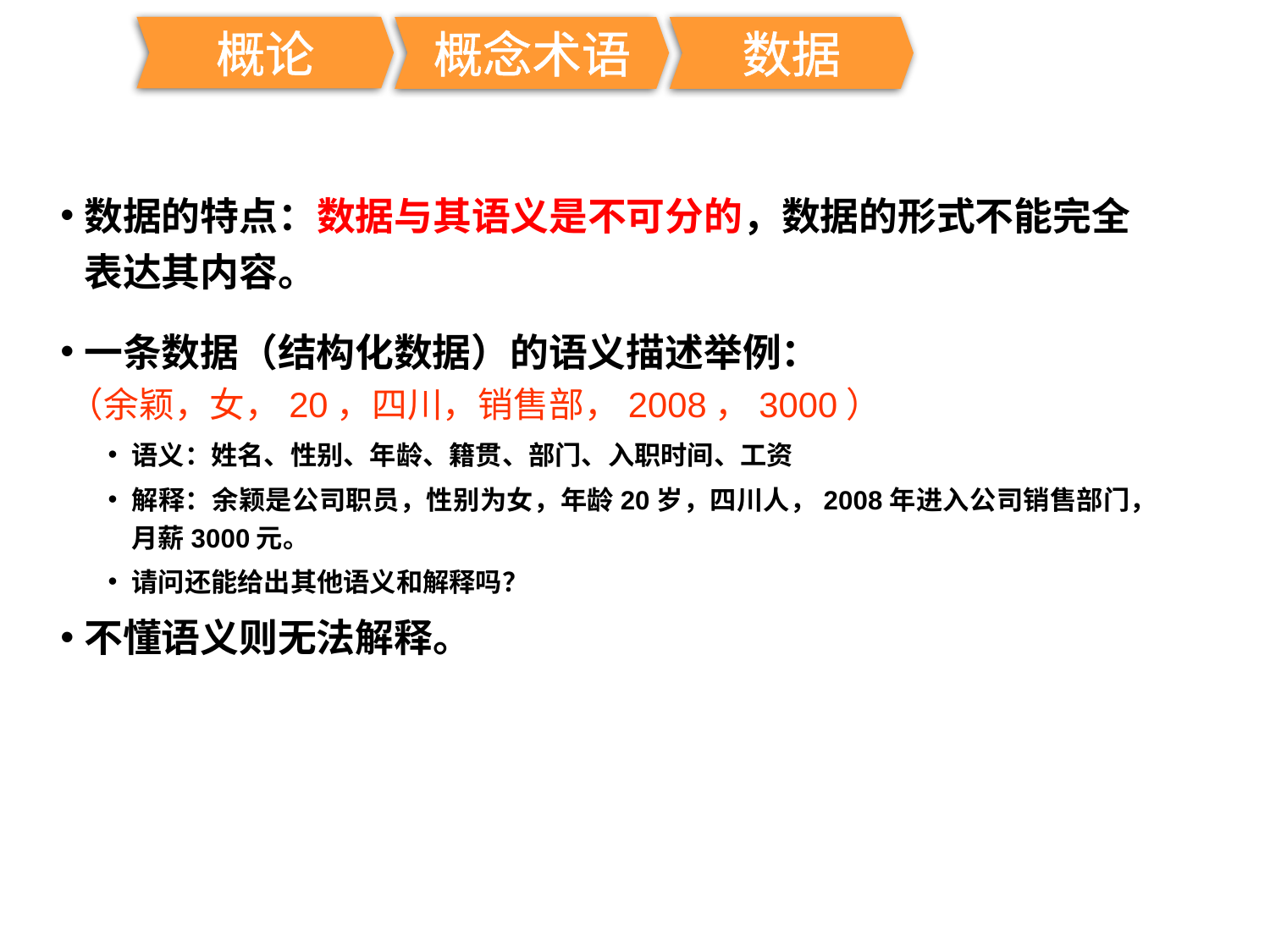

概论
概念术语
数据
数据的特点：数据与其语义是不可分的，数据的形式不能完全表达其内容。
一条数据（结构化数据）的语义描述举例：
	   （余颖，女，20，四川，销售部，2008，3000）
语义：姓名、性别、年龄、籍贯、部门、入职时间、工资
解释：余颖是公司职员，性别为女，年龄20岁，四川人，2008年进入公司销售部门，月薪3000元。
请问还能给出其他语义和解释吗？
不懂语义则无法解释。